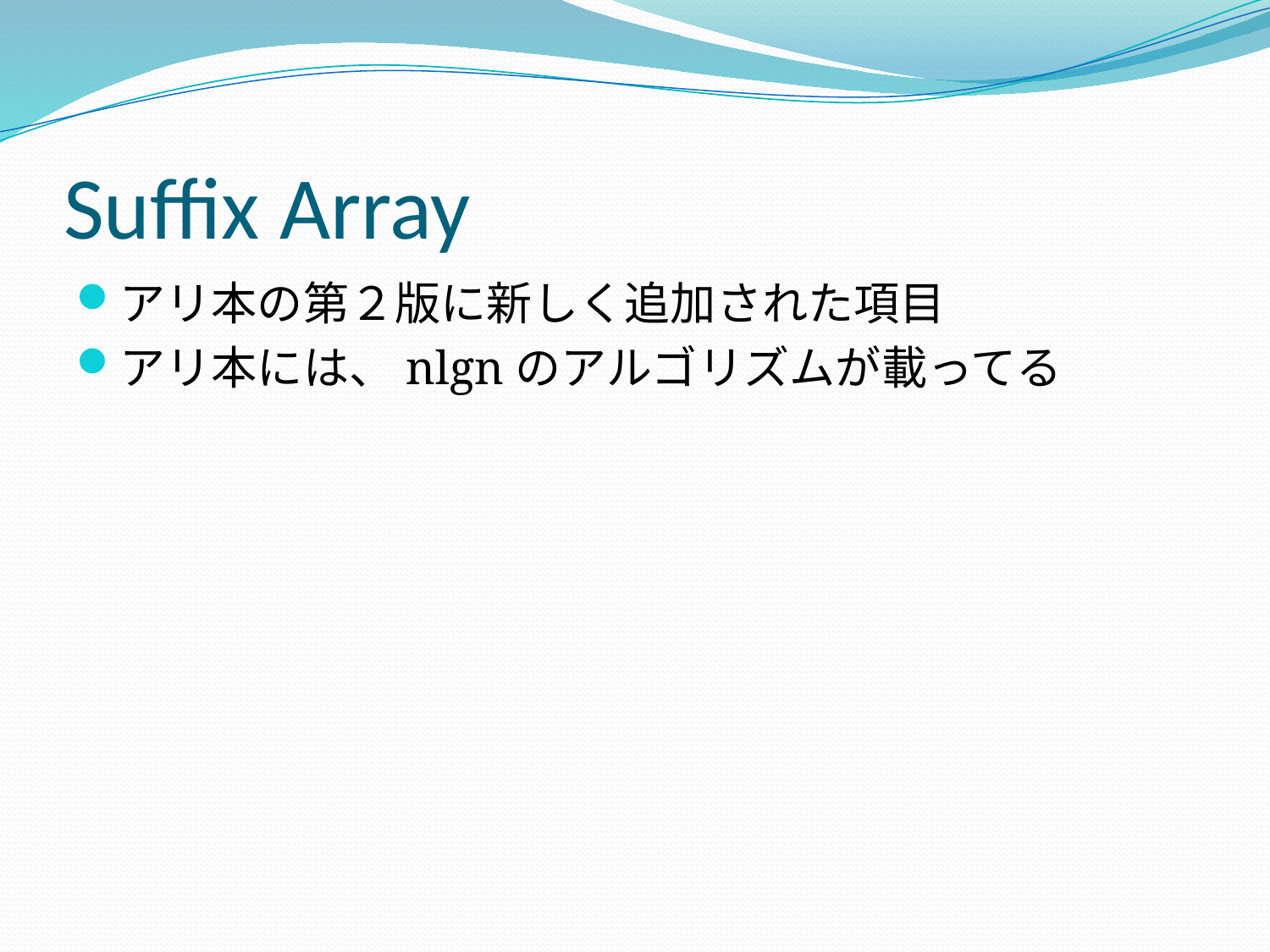

# Suffix Array
アリ本の第２版に新しく追加された項目
アリ本には、nlgnのアルゴリズムが載ってる